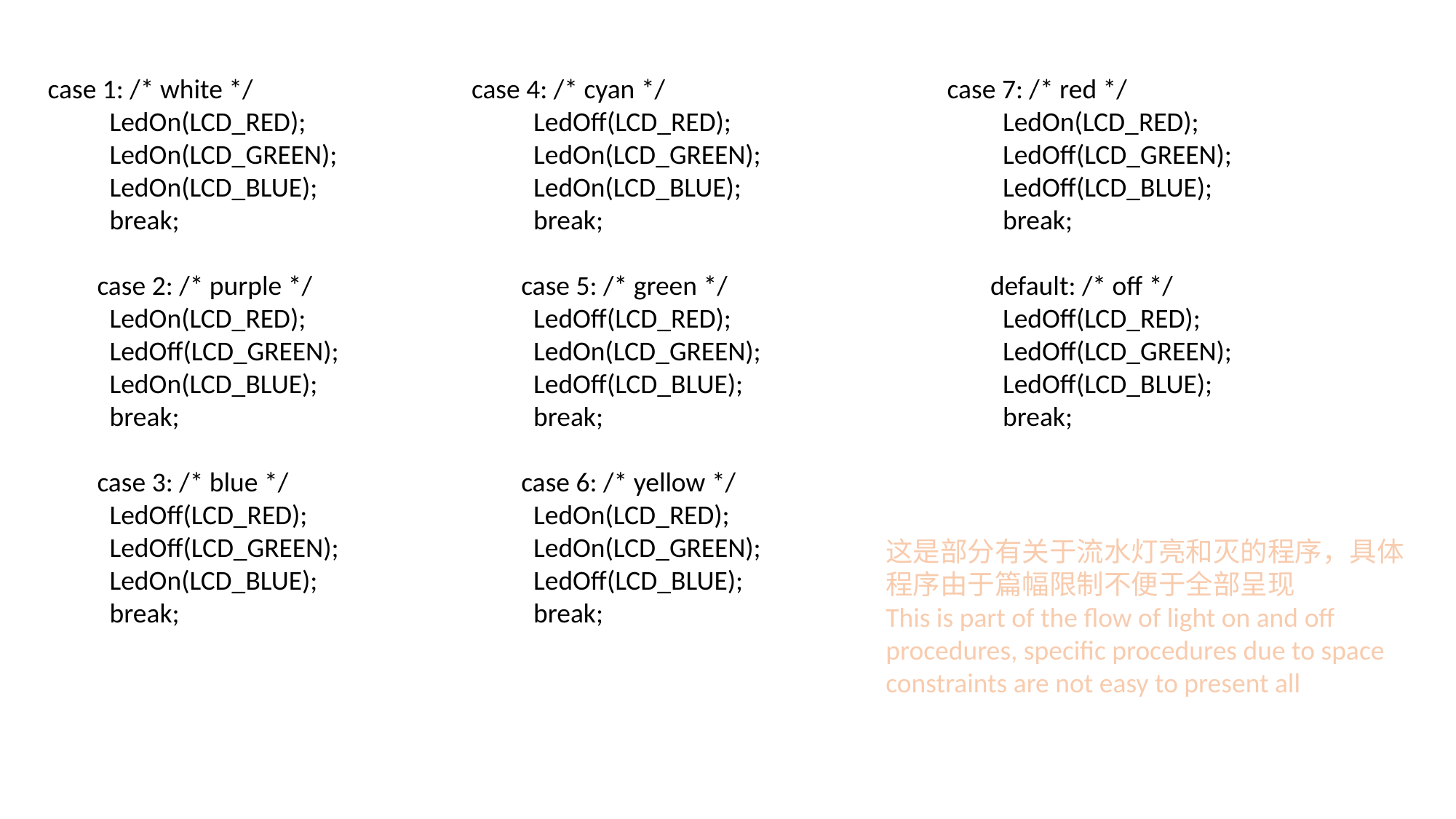

case 1: /* white */
          LedOn(LCD_RED);
          LedOn(LCD_GREEN);
          LedOn(LCD_BLUE);
          break;

        case 2: /* purple */
          LedOn(LCD_RED);
          LedOff(LCD_GREEN);
          LedOn(LCD_BLUE);
          break;

        case 3: /* blue */
          LedOff(LCD_RED);
          LedOff(LCD_GREEN);
          LedOn(LCD_BLUE);
          break;

case 4: /* cyan */
          LedOff(LCD_RED);
          LedOn(LCD_GREEN);
          LedOn(LCD_BLUE);
          break;

        case 5: /* green */
          LedOff(LCD_RED);
          LedOn(LCD_GREEN);
          LedOff(LCD_BLUE);
          break;

        case 6: /* yellow */
          LedOn(LCD_RED);
          LedOn(LCD_GREEN);
          LedOff(LCD_BLUE);
          break;

 case 7: /* red */
          LedOn(LCD_RED);
          LedOff(LCD_GREEN);
          LedOff(LCD_BLUE);
          break;

        default: /* off */
          LedOff(LCD_RED);
          LedOff(LCD_GREEN);
          LedOff(LCD_BLUE);
          break;
这是部分有关于流水灯亮和灭的程序，具体程序由于篇幅限制不便于全部呈现
This is part of the flow of light on and off procedures, specific procedures due to space constraints are not easy to present all